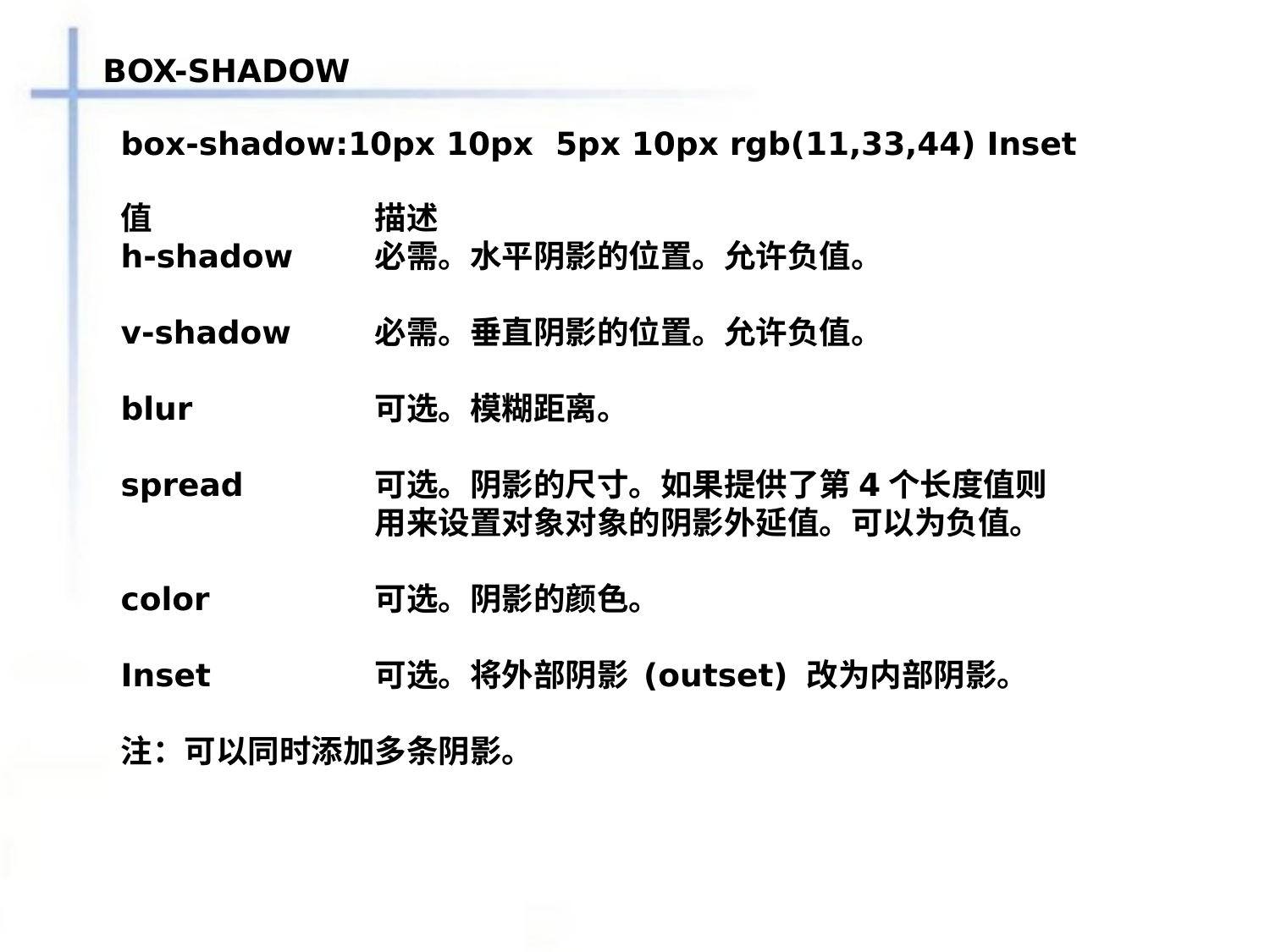

BOX-SHADOW
box-shadow:10px 10px  5px 10px rgb(11,33,44) Inset
值		描述
h-shadow	必需。水平阴影的位置。允许负值。

v-shadow	必需。垂直阴影的位置。允许负值。

blur		可选。模糊距离。

spread		可选。阴影的尺寸。如果提供了第4个长度值则		用来设置对象对象的阴影外延值。可以为负值。

color		可选。阴影的颜色。

Inset		可选。将外部阴影 (outset) 改为内部阴影。

注：可以同时添加多条阴影。